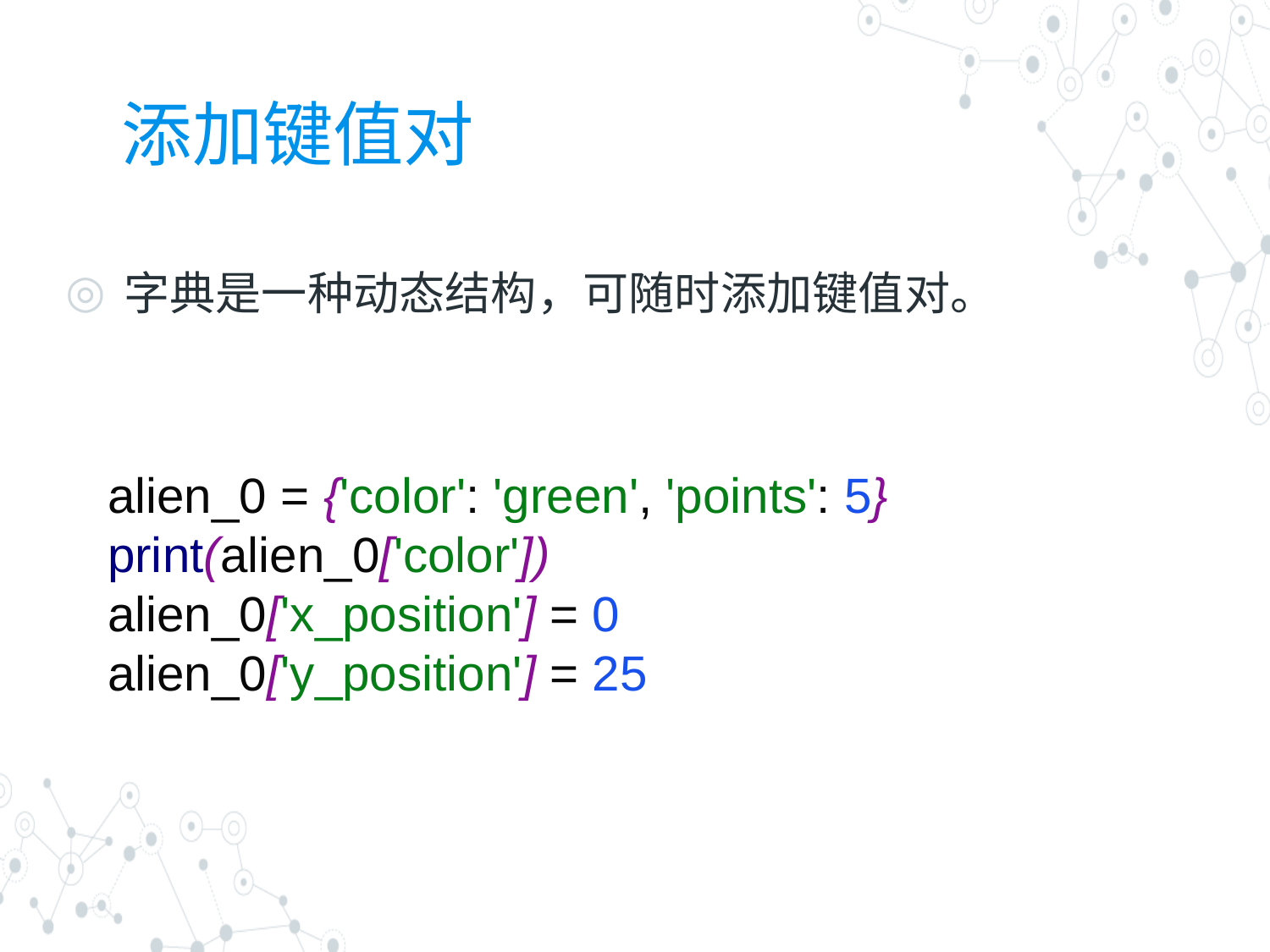

# 添加键值对
字典是一种动态结构，可随时添加键值对。
alien_0 = {'color': 'green', 'points': 5}
print(alien_0['color'])
alien_0['x_position'] = 0
alien_0['y_position'] = 25